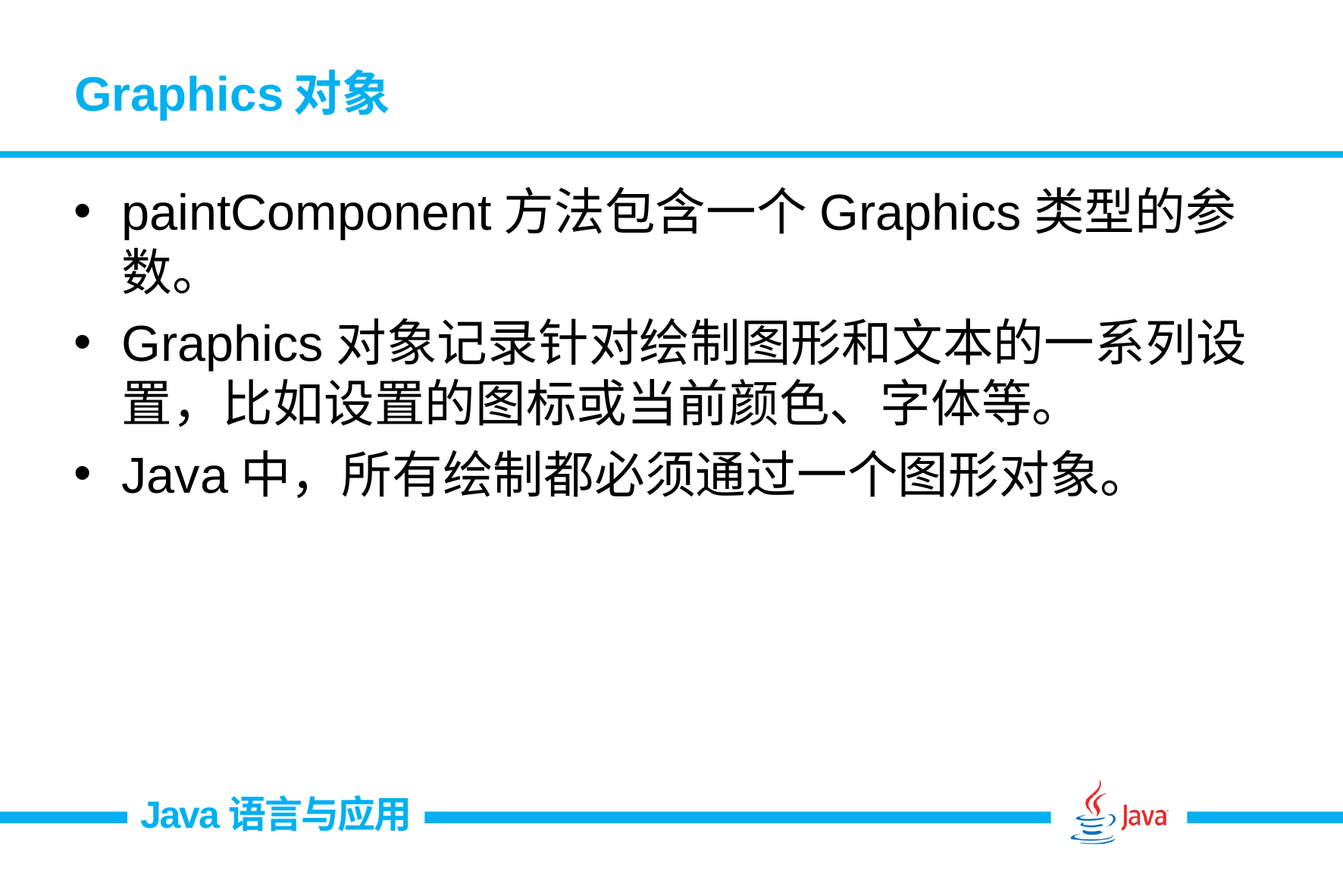

# Graphics对象
paintComponent方法包含一个Graphics类型的参数。
Graphics对象记录针对绘制图形和文本的一系列设置，比如设置的图标或当前颜色、字体等。
Java中，所有绘制都必须通过一个图形对象。